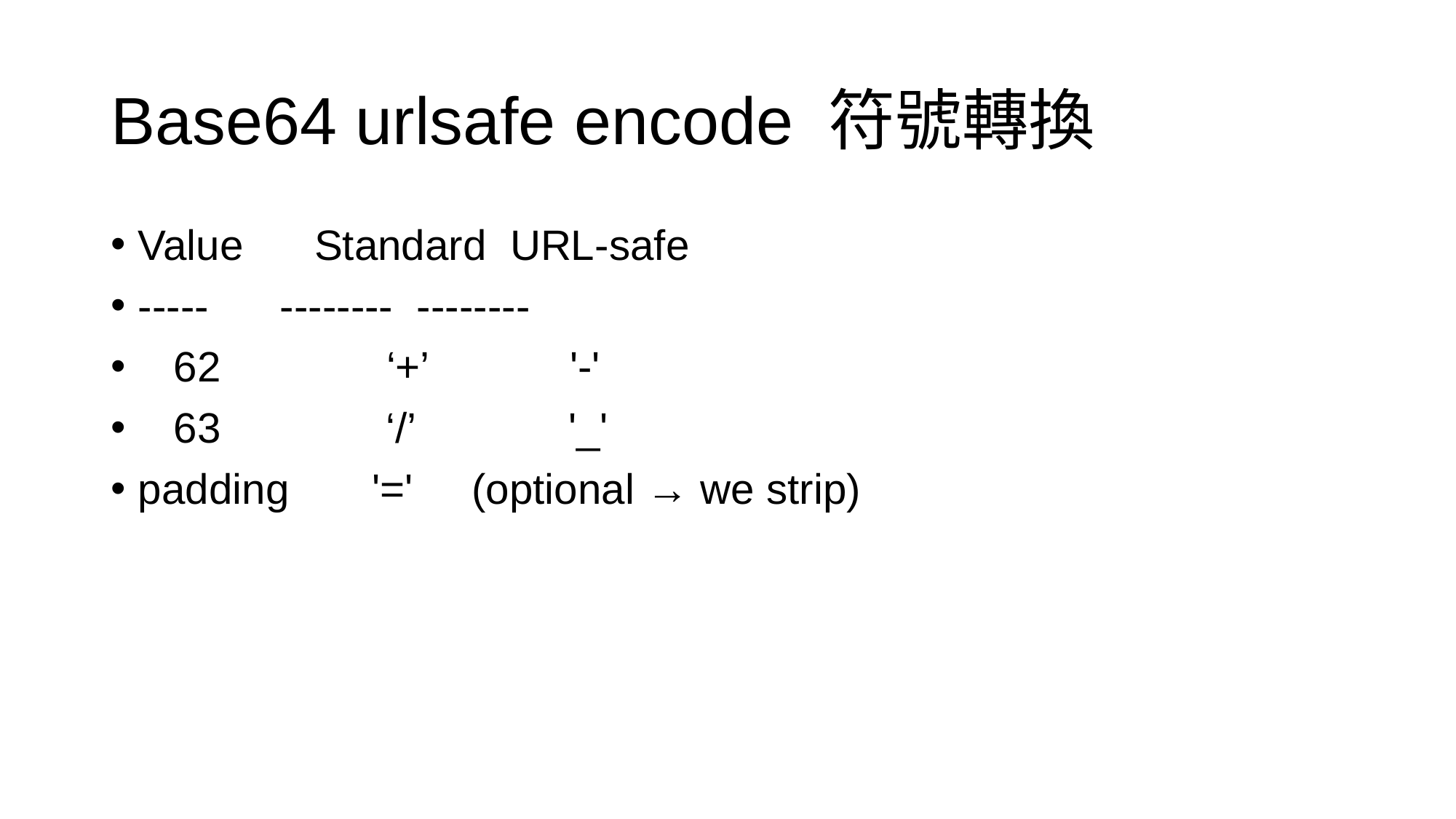

# Base64 urlsafe encode 符號轉換
Value      Standard  URL-safe
-----      --------  --------
   62              ‘+’            '-'
   63              ‘/’             '_'
padding       '='     (optional → we strip)